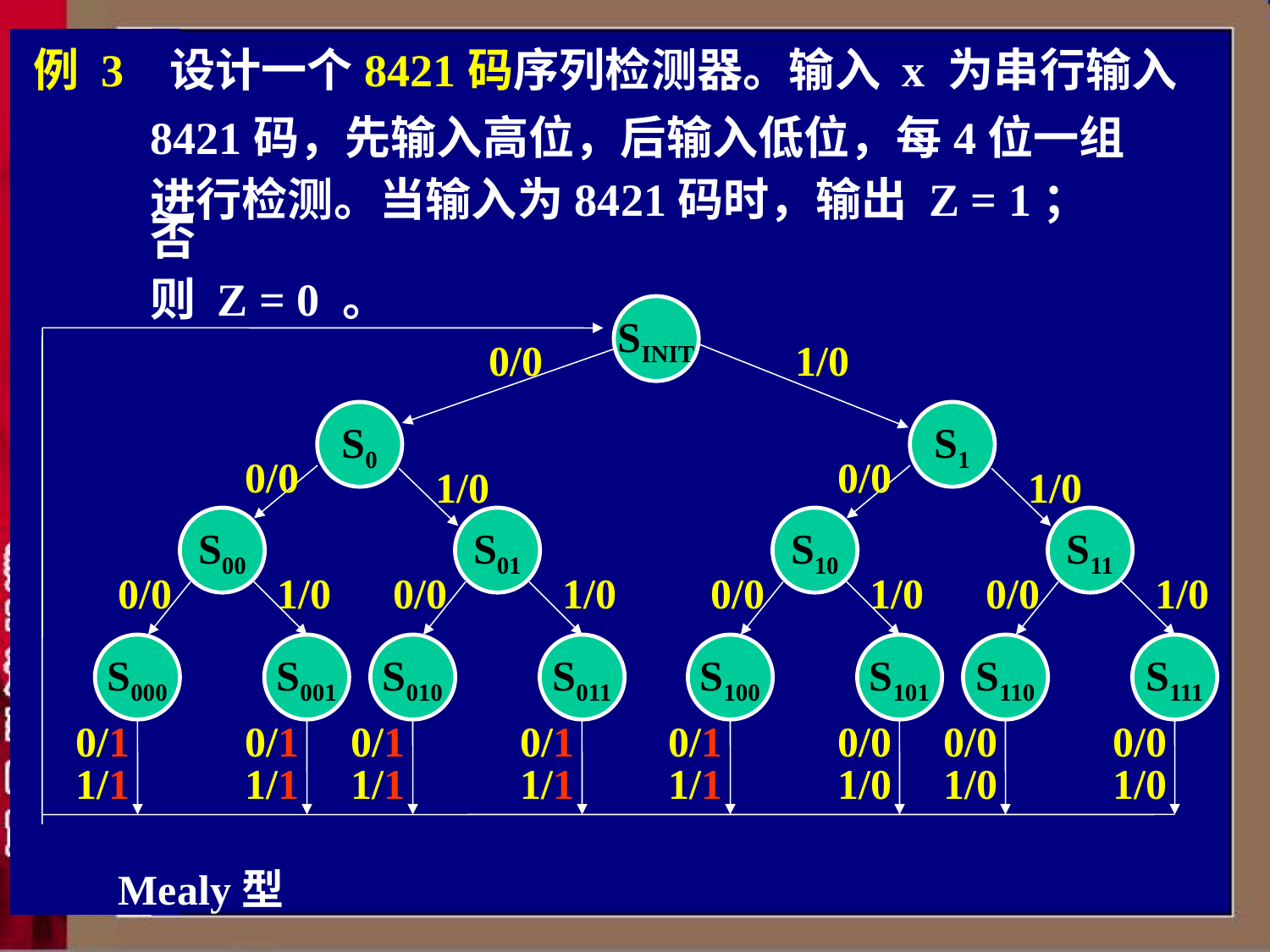

# 例 3   设计一个8421码序列检测器。输入 x 为串行输入

8421码，先输入高位，后输入低位，每4位一组
进行检测。当输入为8421码时，输出 Z = 1；否
则 Z = 0 。
SINIT

0/0

1/0

S0
S1
0/0

0/0

1/0

1/0

S00
S01
S10
S11
0/0

1/0

0/0

1/0

0/0

1/0

0/0

1/0

S000
S001
S010
S011
S100
S101
S110
S111
0/1

1/1
0/1

1/1
0/1

1/1
0/1

1/1
0/1

1/1
0/0

1/0
0/0

1/0
0/0

1/0

Mealy型